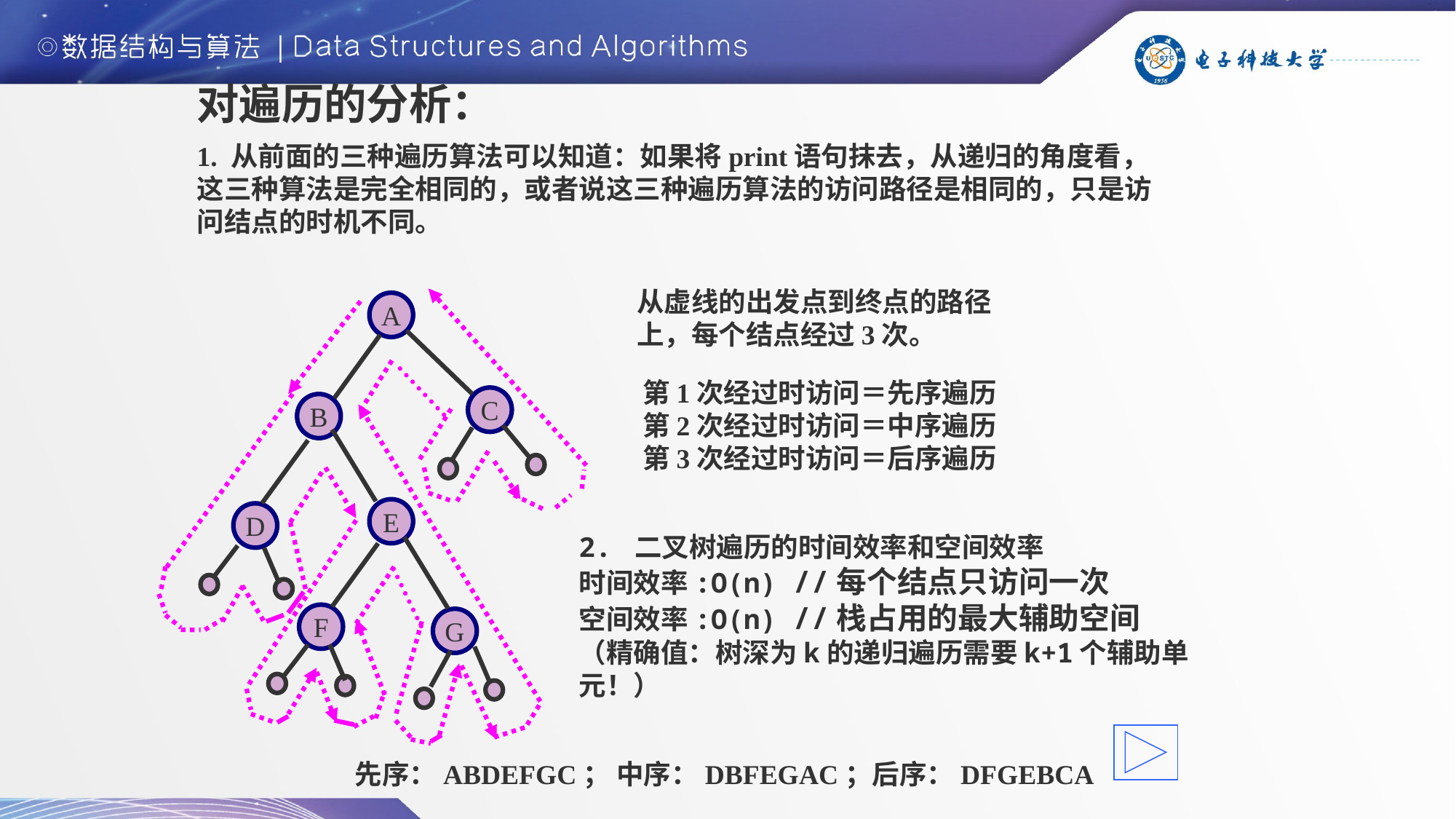

# 对遍历的分析：
1. 从前面的三种遍历算法可以知道：如果将print语句抹去，从递归的角度看，这三种算法是完全相同的，或者说这三种遍历算法的访问路径是相同的，只是访问结点的时机不同。
从虚线的出发点到终点的路径
上，每个结点经过3次。

A

C

B

E
D

F
G

第1次经过时访问＝先序遍历
第2次经过时访问＝中序遍历
第3次经过时访问＝后序遍历
2. 二叉树遍历的时间效率和空间效率
时间效率:O(n) //每个结点只访问一次
空间效率:O(n) //栈占用的最大辅助空间
（精确值：树深为k的递归遍历需要k+1个辅助单元！）

先序：ABDEFGC； 中序：DBFEGAC；后序：DFGEBCA